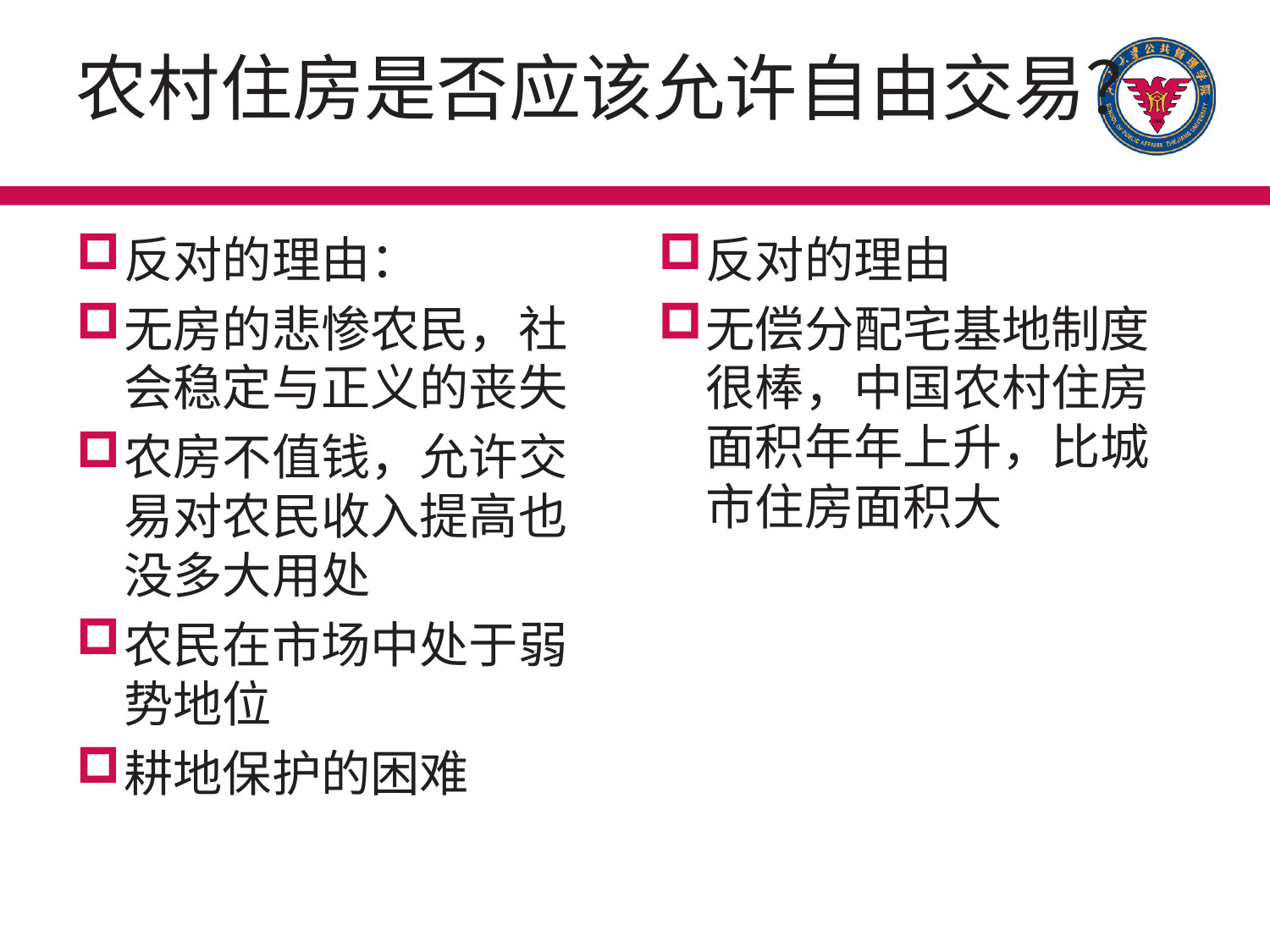

# 农村住房是否应该允许自由交易？
反对的理由：
无房的悲惨农民，社会稳定与正义的丧失
农房不值钱，允许交易对农民收入提高也没多大用处
农民在市场中处于弱势地位
耕地保护的困难

反对的理由
无偿分配宅基地制度很棒，中国农村住房面积年年上升，比城市住房面积大